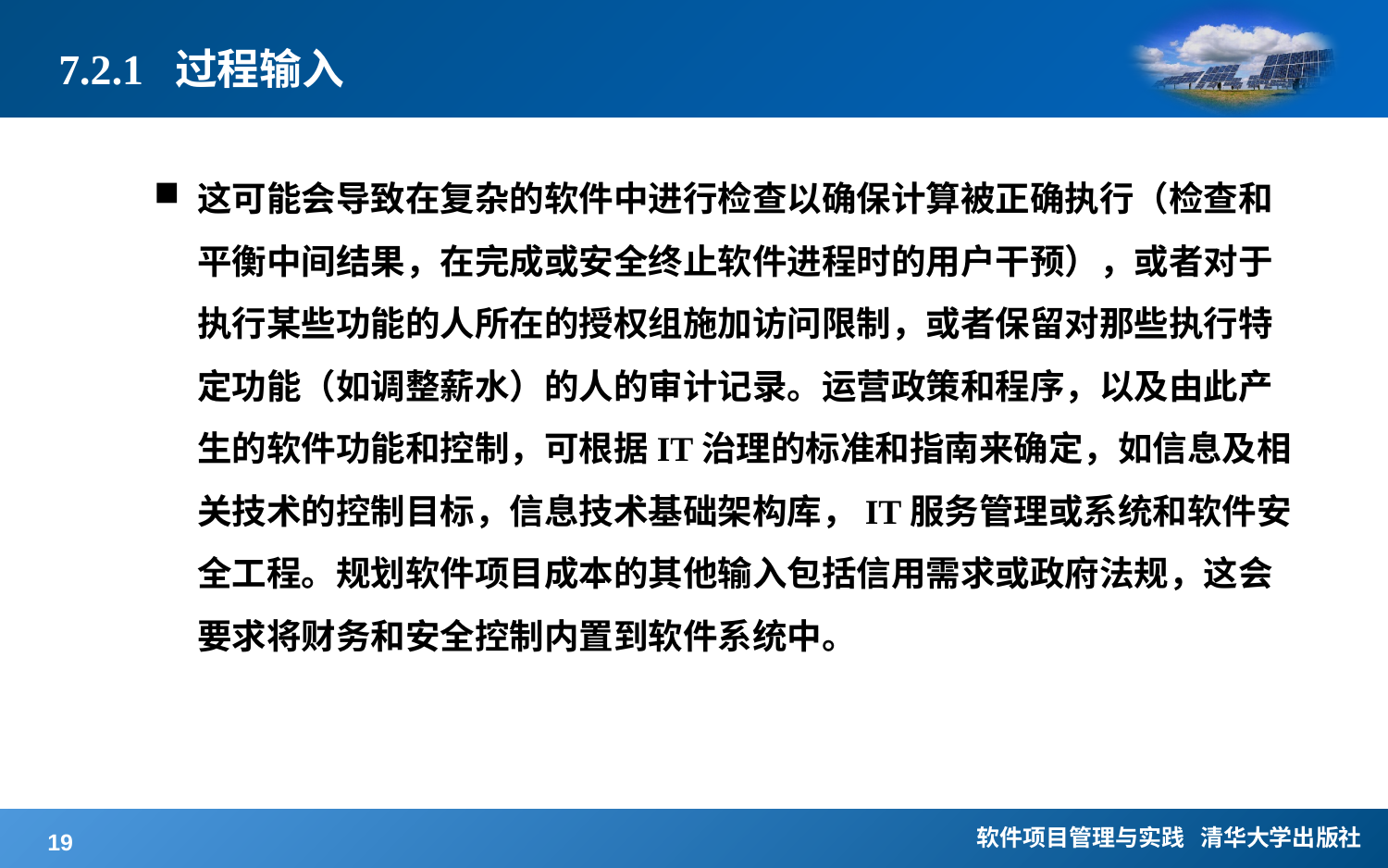

# 7.2.1  过程输入
这可能会导致在复杂的软件中进行检查以确保计算被正确执行（检查和平衡中间结果，在完成或安全终止软件进程时的用户干预），或者对于执行某些功能的人所在的授权组施加访问限制，或者保留对那些执行特定功能（如调整薪水）的人的审计记录。运营政策和程序，以及由此产生的软件功能和控制，可根据IT治理的标准和指南来确定，如信息及相关技术的控制目标，信息技术基础架构库，IT服务管理或系统和软件安全工程。规划软件项目成本的其他输入包括信用需求或政府法规，这会要求将财务和安全控制内置到软件系统中。